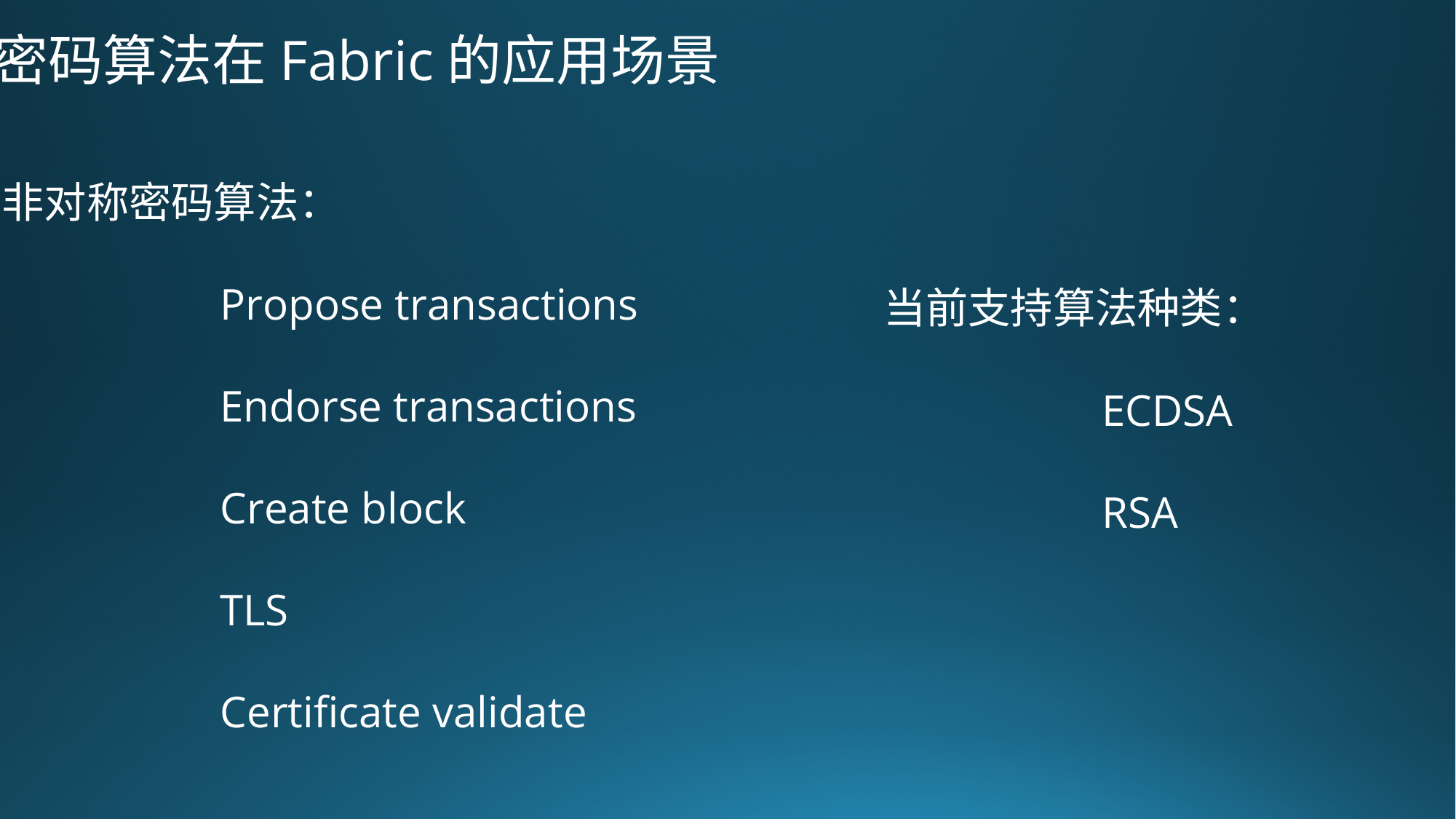

密码算法在Fabric的应用场景
非对称密码算法：

		Propose transactions

		Endorse transactions

		Create block

		TLS

		Certificate validate

当前支持算法种类：

		ECDSA

		RSA